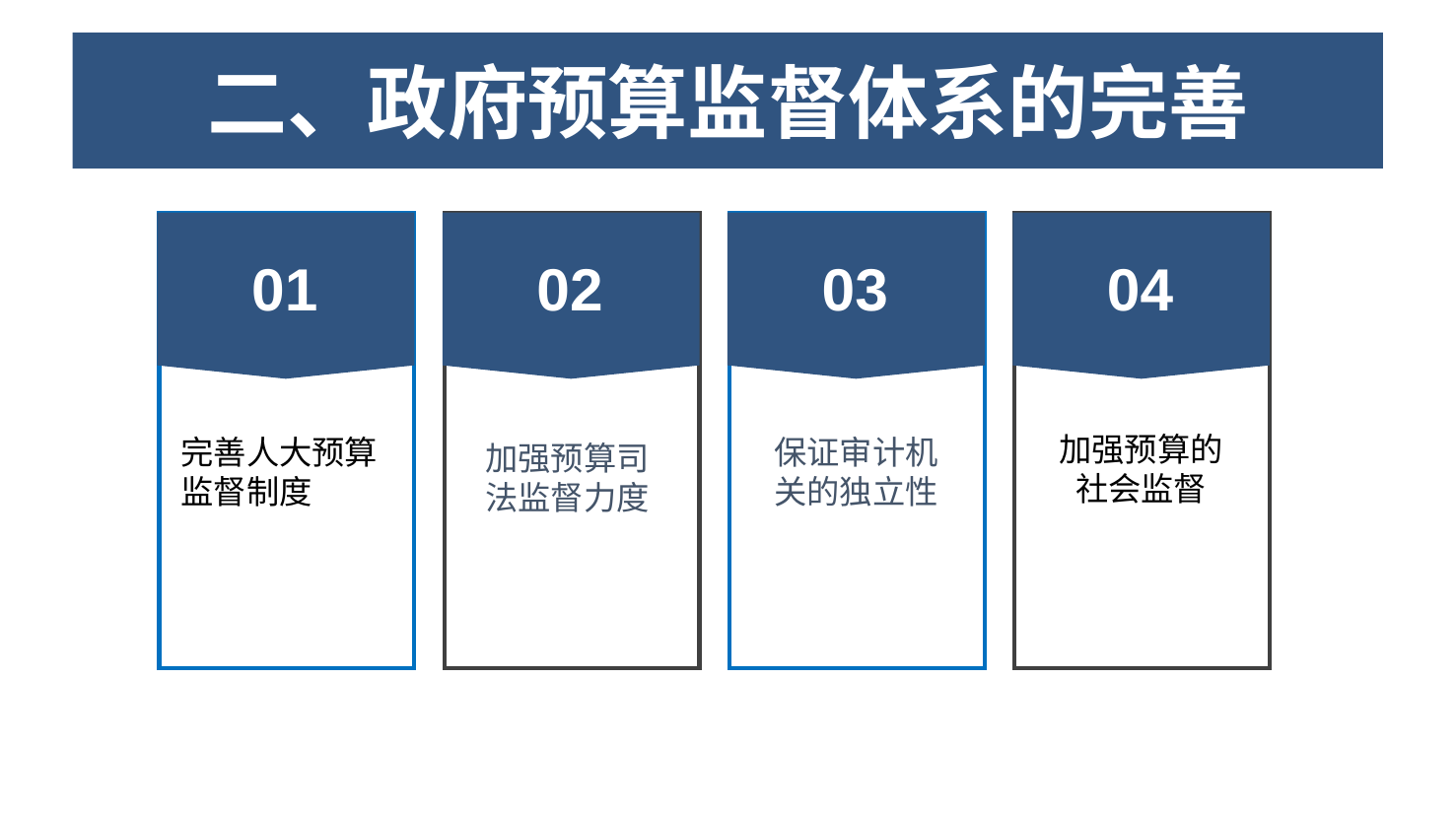

单击添加标题
# 二、政府预算监督体系的完善

01
02
03
04
加强预算的社会监督
完善人大预算监督制度
保证审计机关的独立性
加强预算司法监督力度